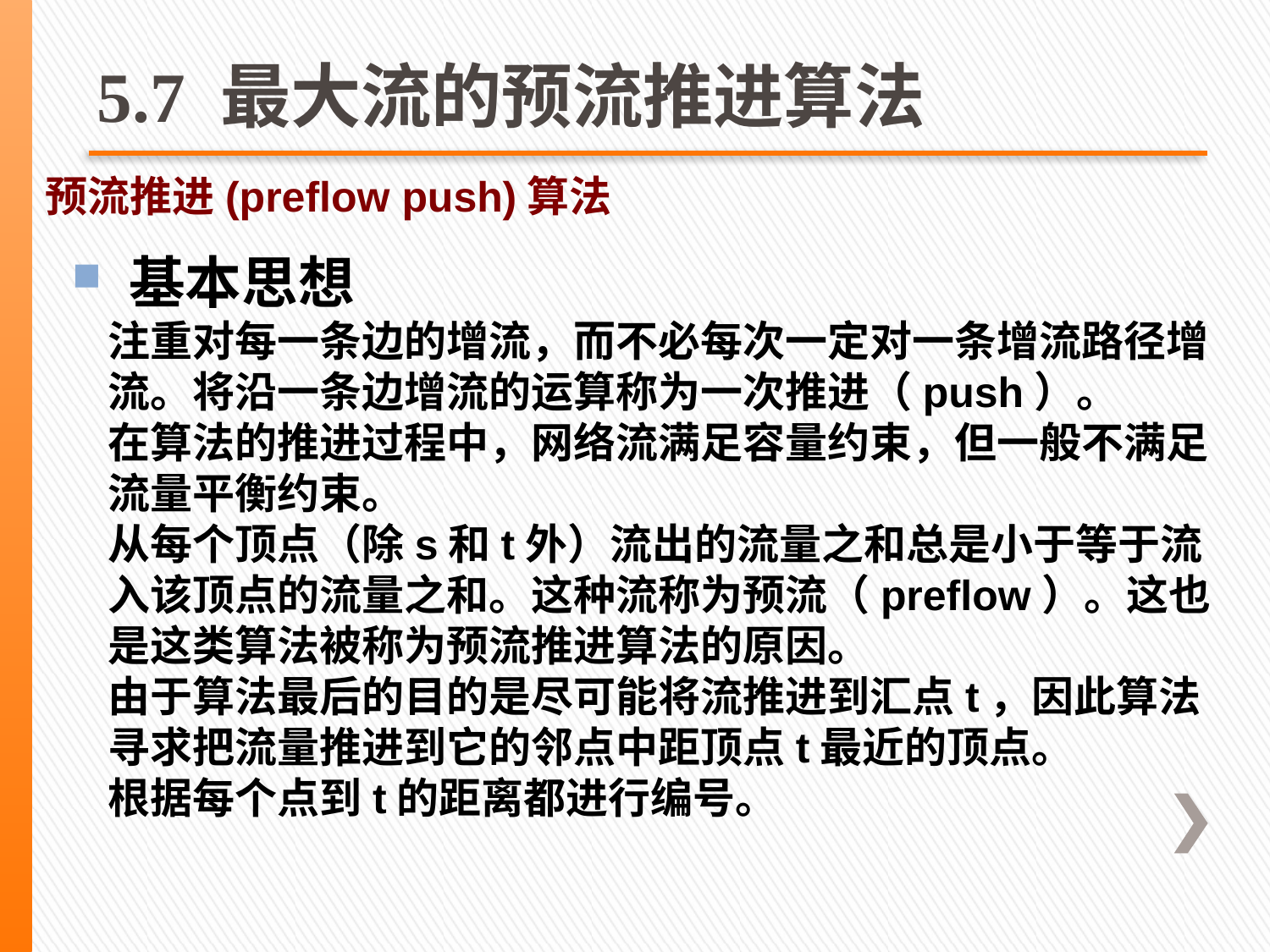

# 5.7 最大流的预流推进算法
预流推进(preflow push)算法
 基本思想

注重对每一条边的增流，而不必每次一定对一条增流路径增流。将沿一条边增流的运算称为一次推进（push）。
在算法的推进过程中，网络流满足容量约束，但一般不满足流量平衡约束。
从每个顶点（除s和t外）流出的流量之和总是小于等于流入该顶点的流量之和。这种流称为预流（preflow）。这也是这类算法被称为预流推进算法的原因。
由于算法最后的目的是尽可能将流推进到汇点t，因此算法寻求把流量推进到它的邻点中距顶点t最近的顶点。
根据每个点到t的距离都进行编号。